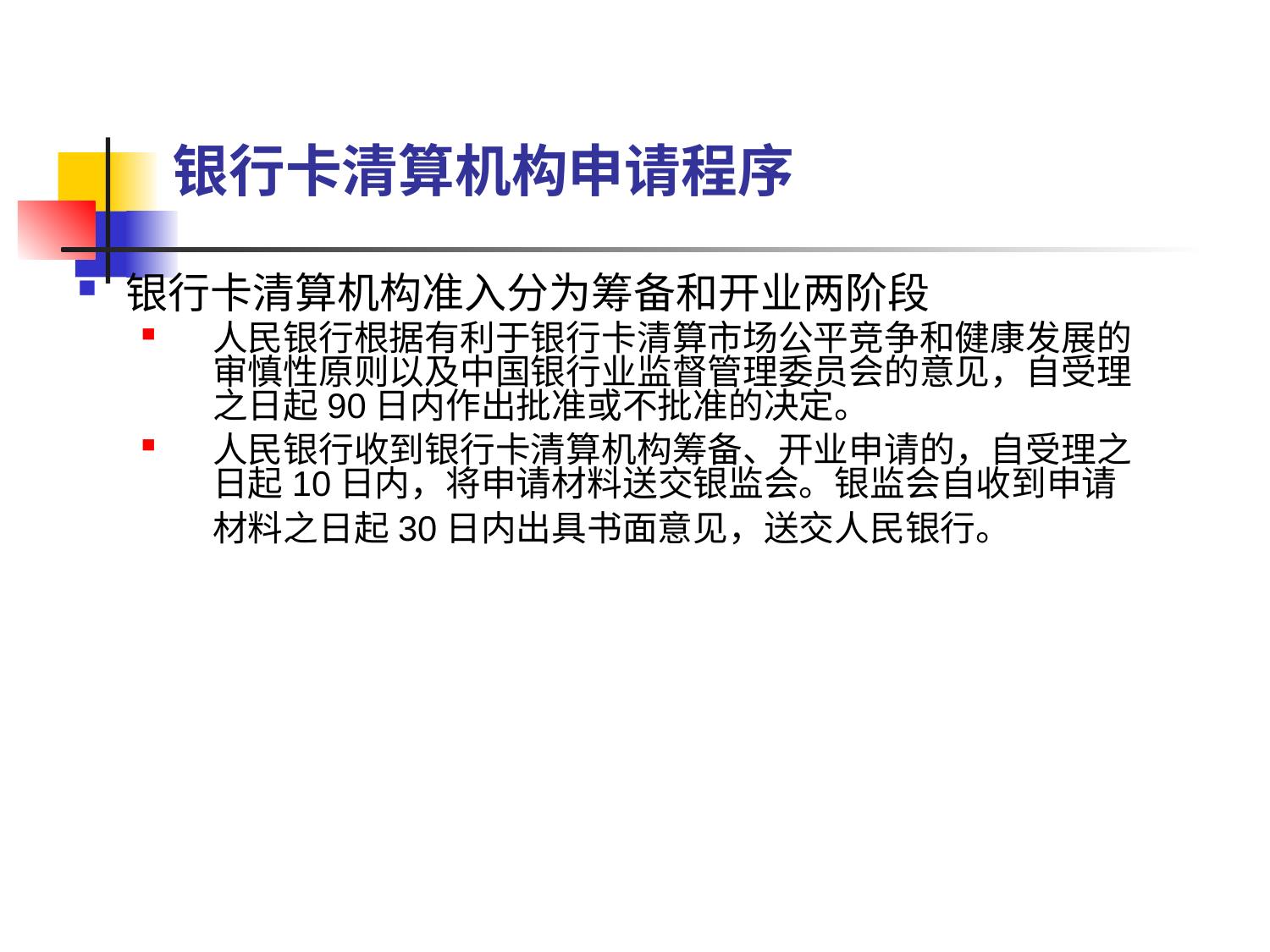

银行卡清算机构申请程序
银行卡清算机构准入分为筹备和开业两阶段
人民银行根据有利于银行卡清算市场公平竞争和健康发展的审慎性原则以及中国银行业监督管理委员会的意见，自受理之日起90日内作出批准或不批准的决定。
人民银行收到银行卡清算机构筹备、开业申请的，自受理之日起10日内，将申请材料送交银监会。银监会自收到申请材料之日起30日内出具书面意见，送交人民银行。